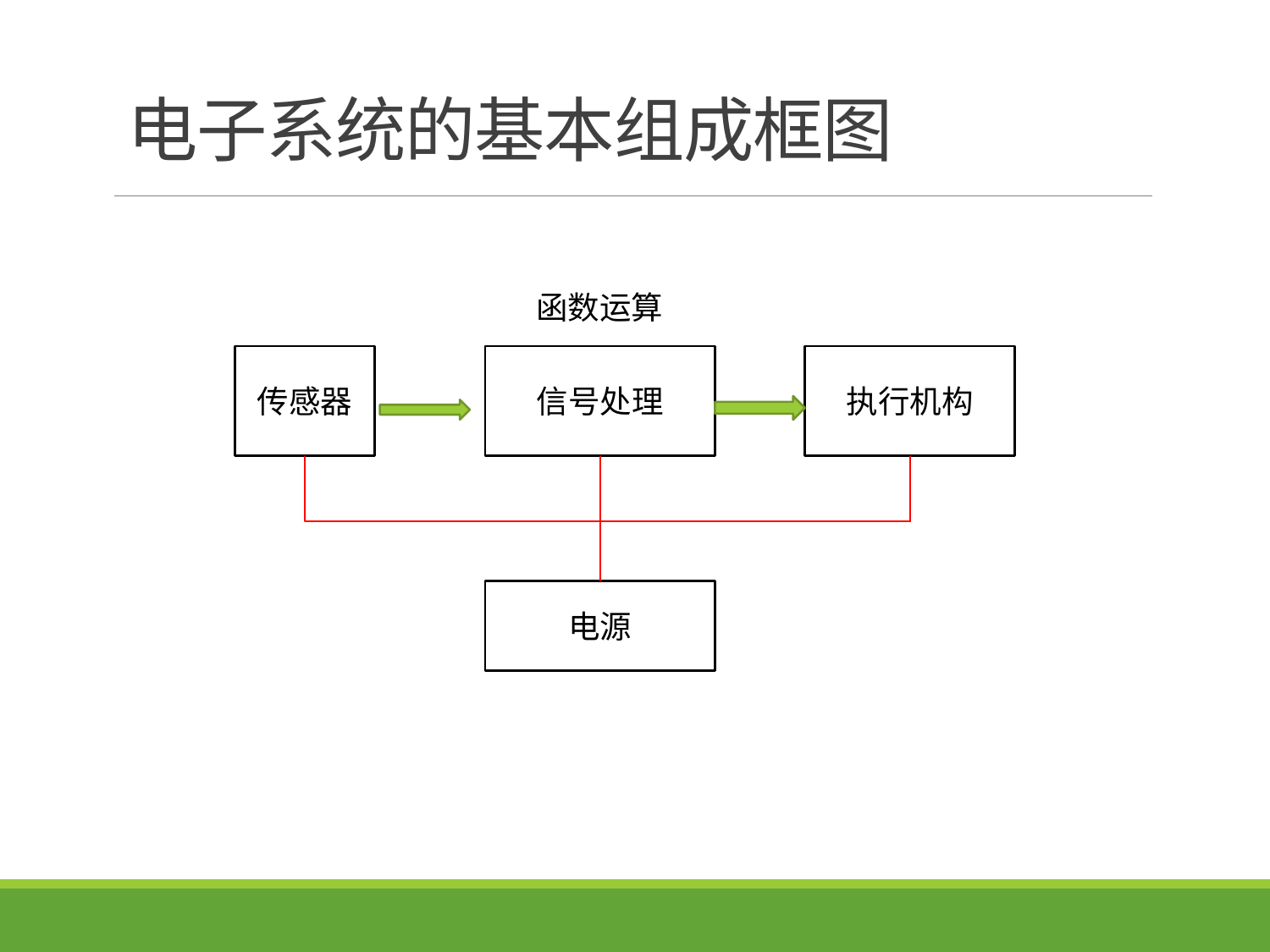

# 电子系统的基本组成框图
函数运算
传感器
信号处理
执行机构

电源